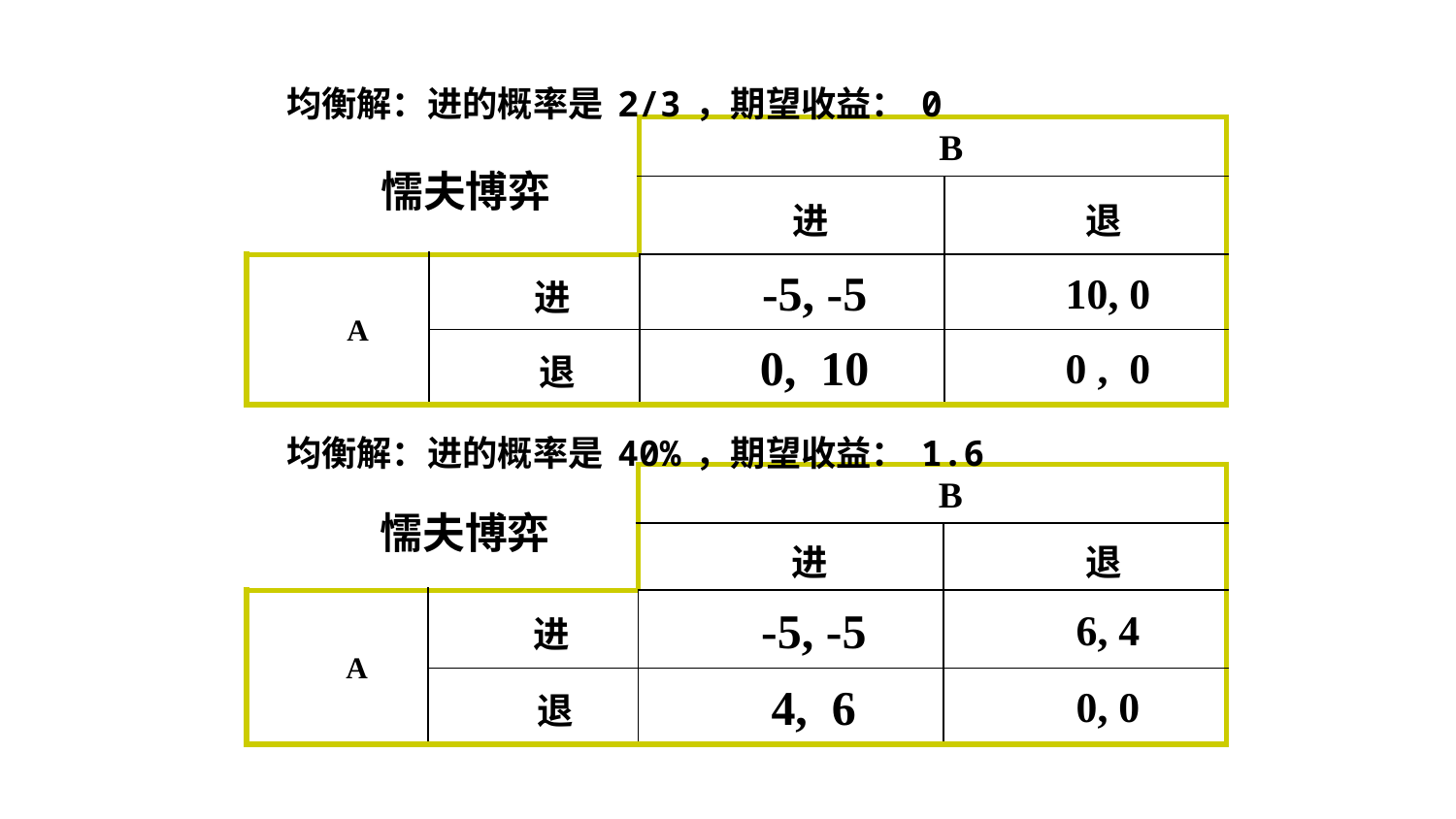

均衡解：进的概率是2/3，期望收益：0
| 懦夫博弈 |  | B |  |
| --- | --- | --- | --- |
|  |  | 进 | 退 |
| A | 进 | -5, -5 | 10, 0 |
|  | 退 | 0, 10 | 0 , 0 |
均衡解：进的概率是40%，期望收益：1.6
| 懦夫博弈 |  | B |  |
| --- | --- | --- | --- |
|  |  | 进 | 退 |
| A | 进 | -5, -5 | 6, 4 |
|  | 退 | 4, 6 | 0, 0 |